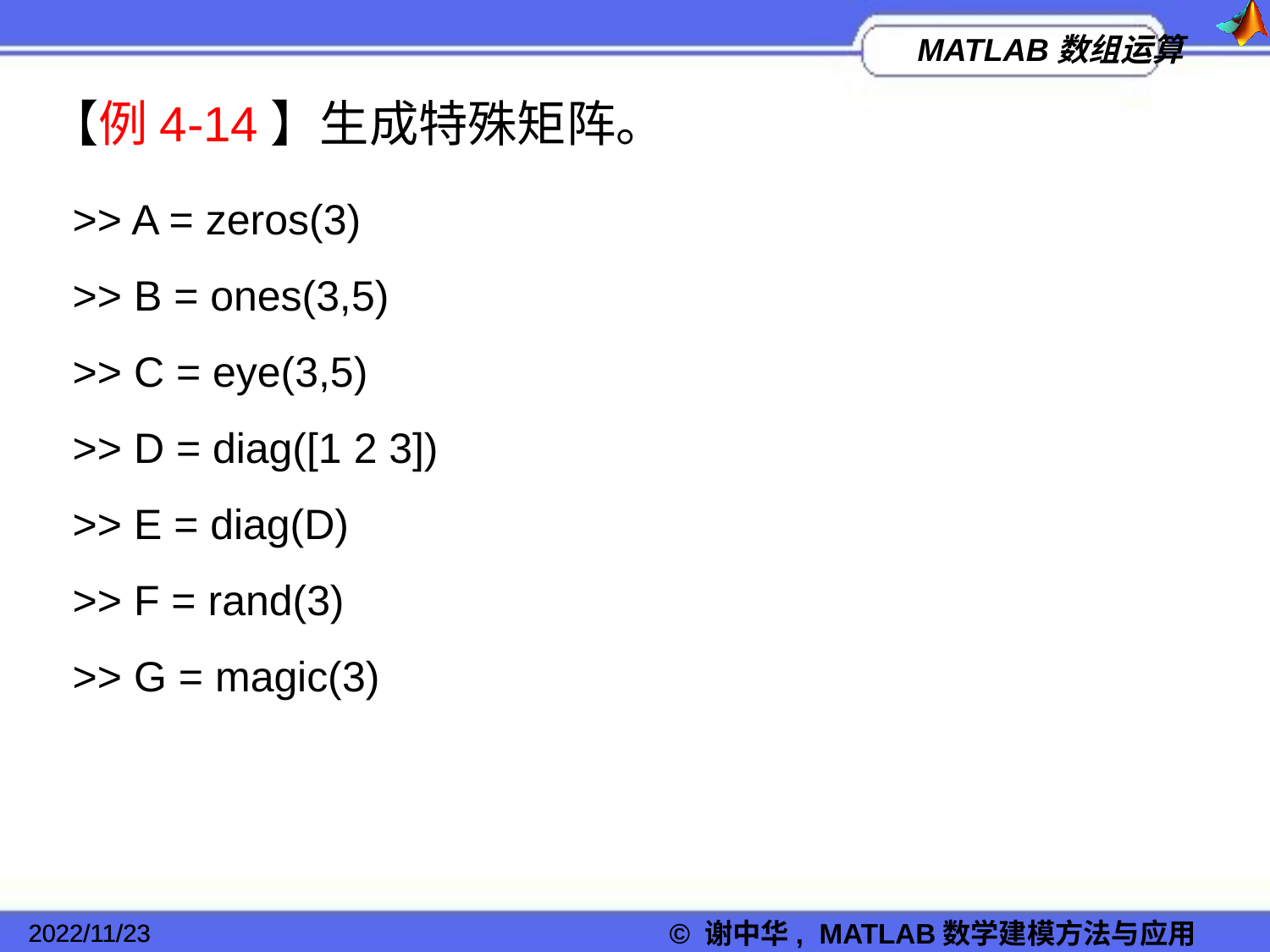

【例4-14】生成特殊矩阵。
>> A = zeros(3)
>> B = ones(3,5)
>> C = eye(3,5)
>> D = diag([1 2 3])
>> E = diag(D)
>> F = rand(3)
>> G = magic(3)
2022/11/23
© 谢中华,  MATLAB数学建模方法与应用